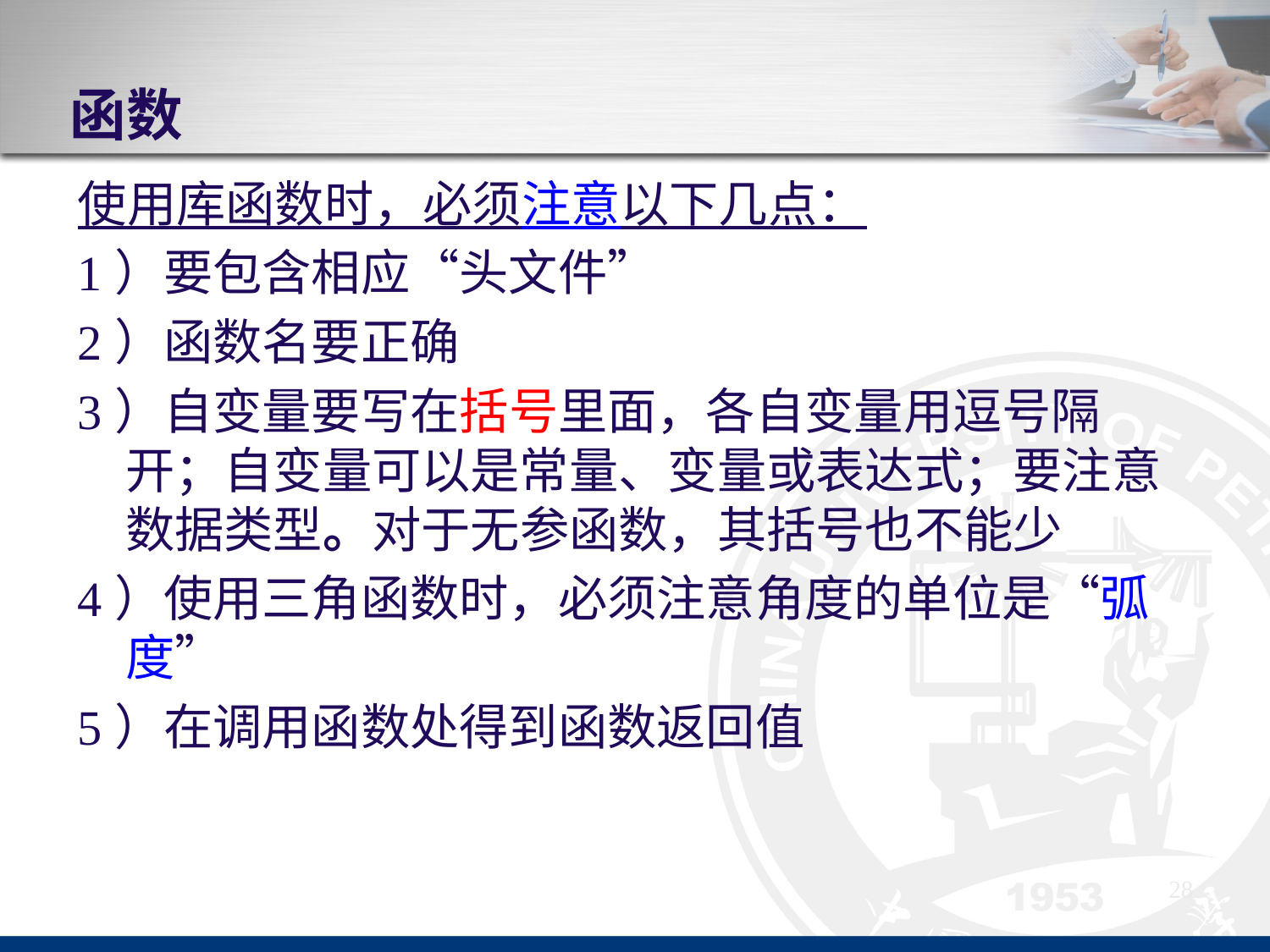

# 函数
使用库函数时，必须注意以下几点：
1）要包含相应“头文件”
2）函数名要正确
3）自变量要写在括号里面，各自变量用逗号隔开；自变量可以是常量、变量或表达式；要注意数据类型。对于无参函数，其括号也不能少
4）使用三角函数时，必须注意角度的单位是“弧度”
5）在调用函数处得到函数返回值

28